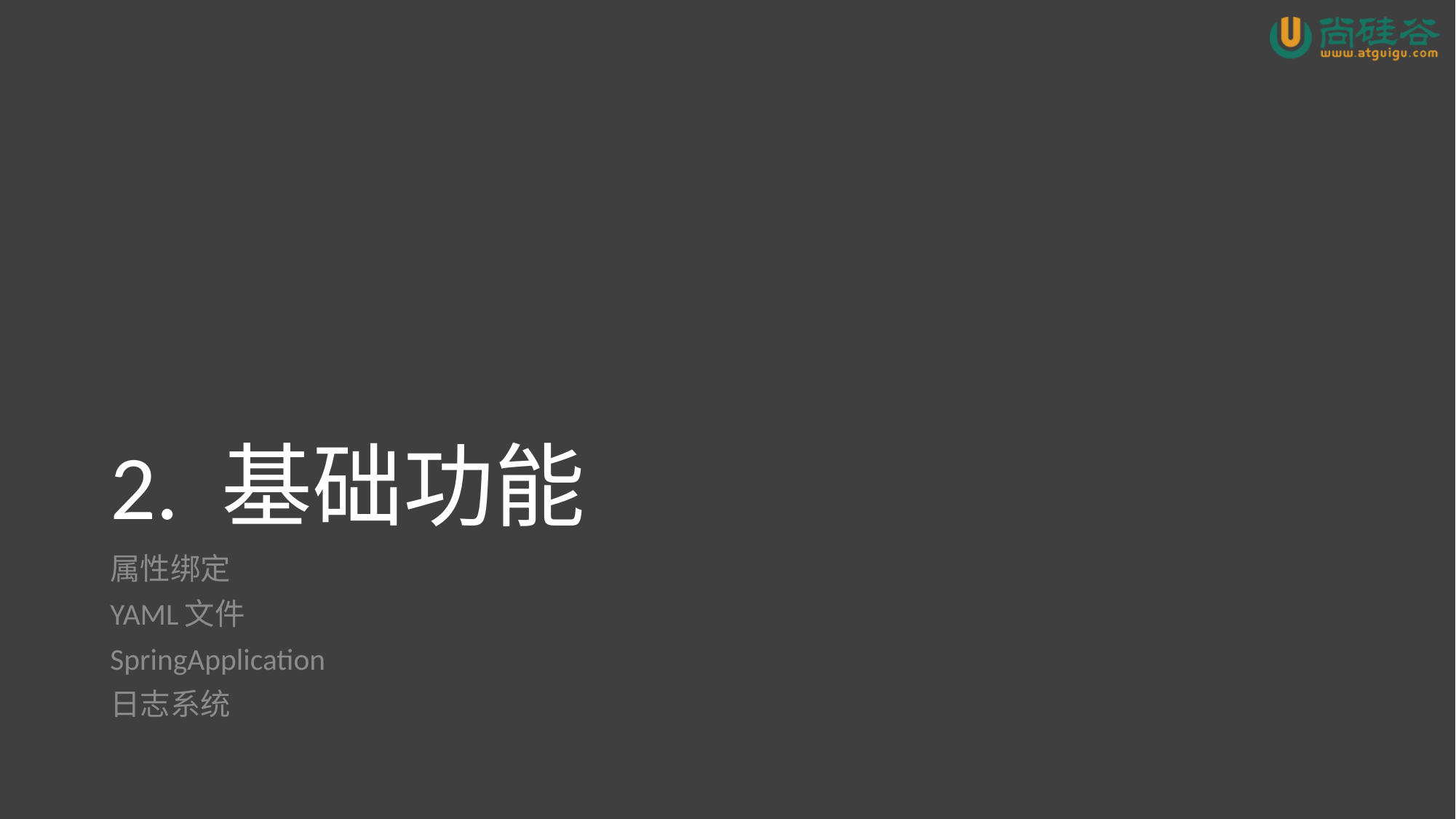

# 2. 基础功能
属性绑定
YAML文件
SpringApplication
日志系统